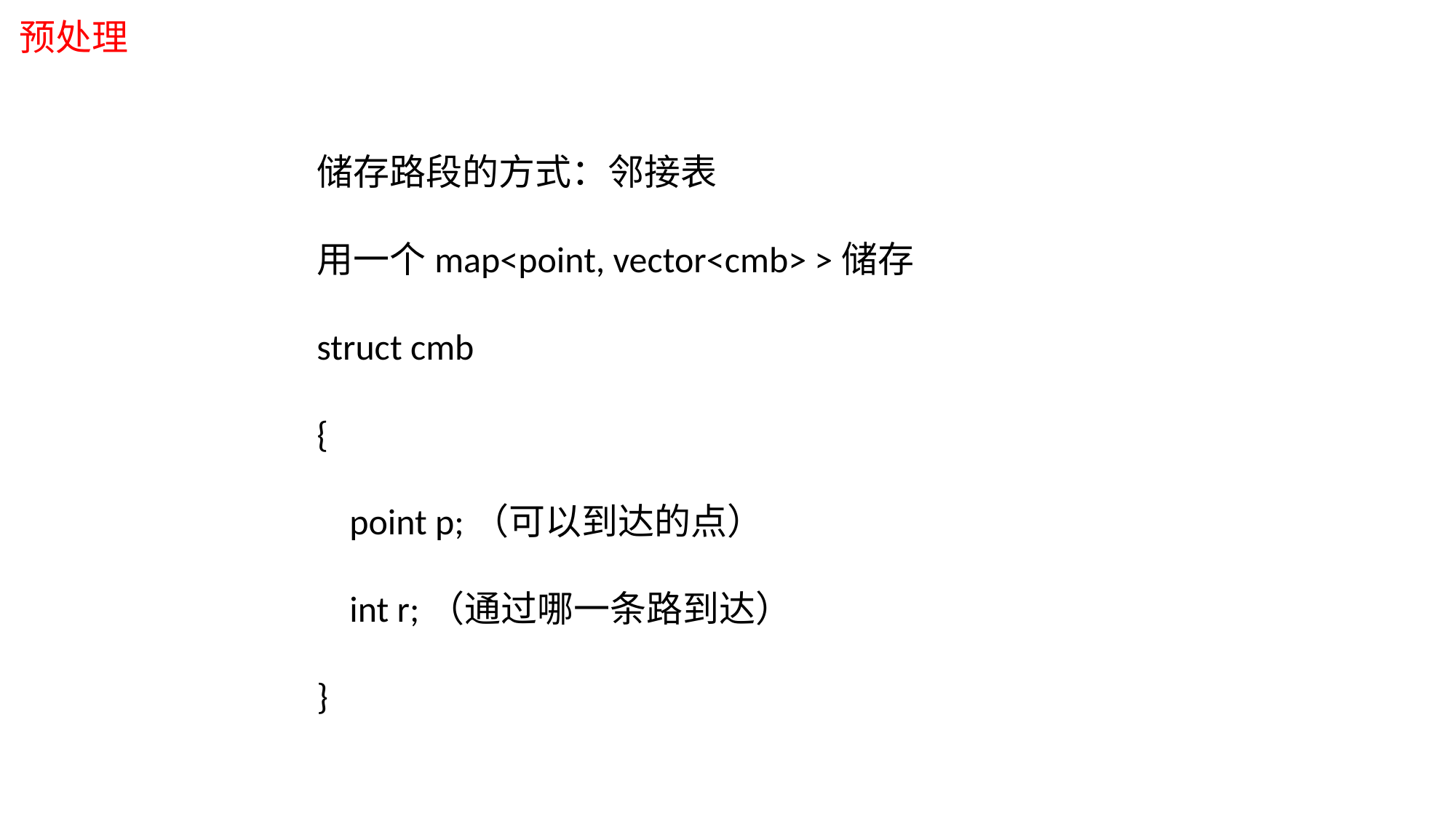

预处理
储存路段的方式：邻接表
用一个map<point, vector<cmb> >储存
struct cmb
{
    point p;（可以到达的点）
    int r;（通过哪一条路到达）
}